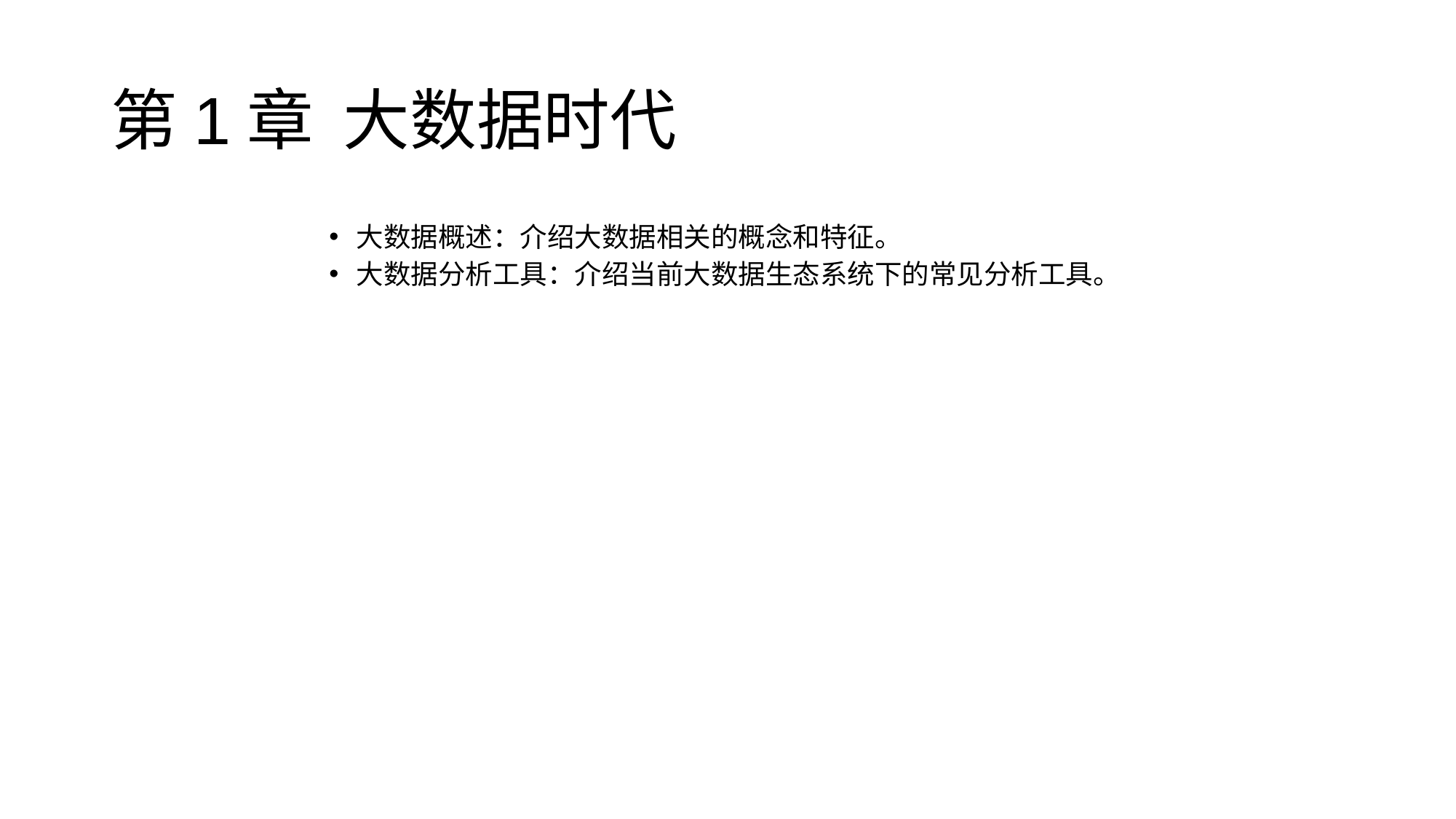

# 第1章  大数据时代
大数据概述：介绍大数据相关的概念和特征。
大数据分析工具：介绍当前大数据生态系统下的常见分析工具。